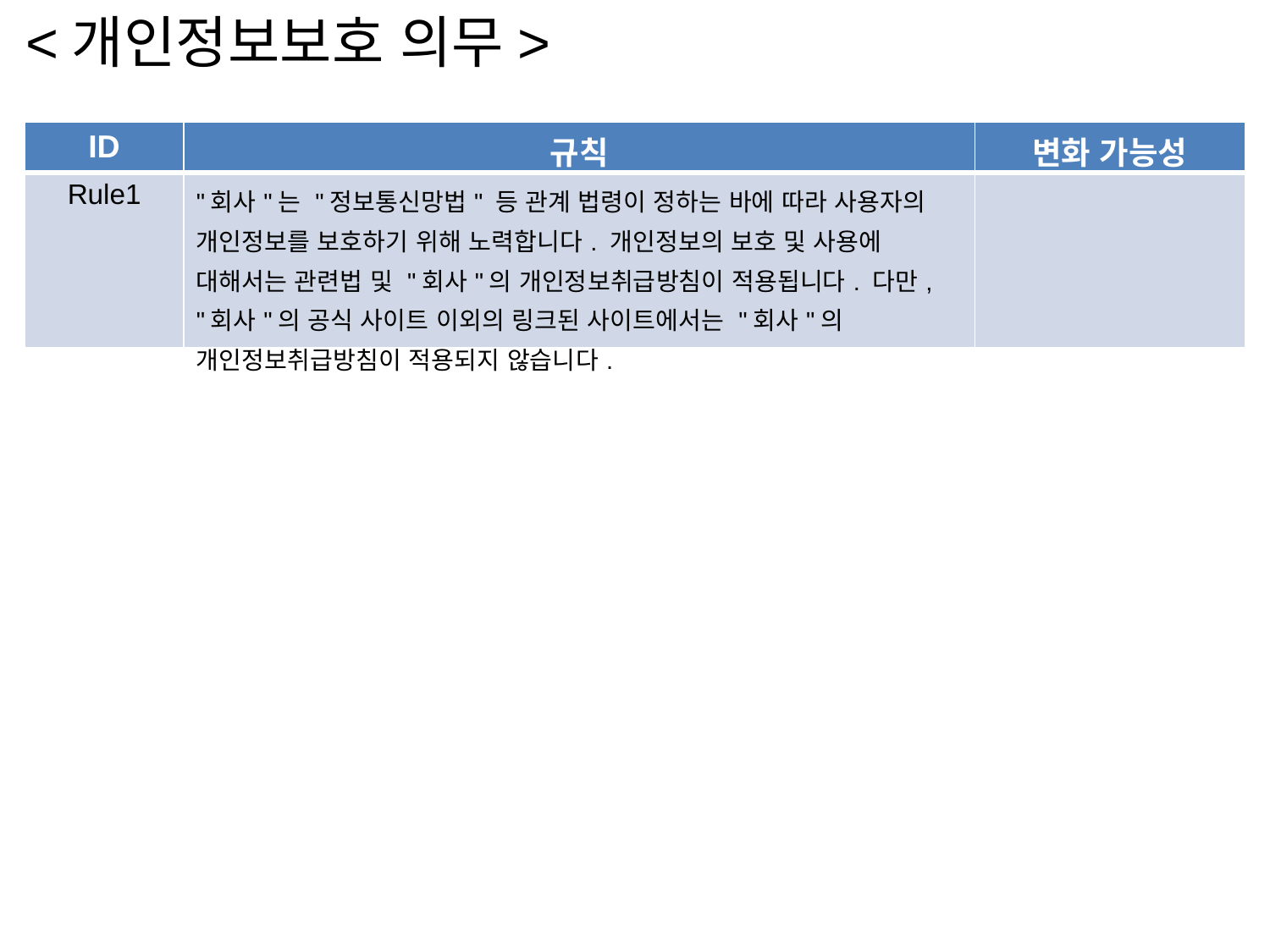

<개인정보보호 의무>
| ID | 규칙 | 변화 가능성 |
| --- | --- | --- |
| Rule1 | "회사"는 "정보통신망법" 등 관계 법령이 정하는 바에 따라 사용자의 개인정보를 보호하기 위해 노력합니다. 개인정보의 보호 및 사용에 대해서는 관련법 및 "회사"의 개인정보취급방침이 적용됩니다. 다만, "회사"의 공식 사이트 이외의 링크된 사이트에서는 "회사"의 개인정보취급방침이 적용되지 않습니다. |  |